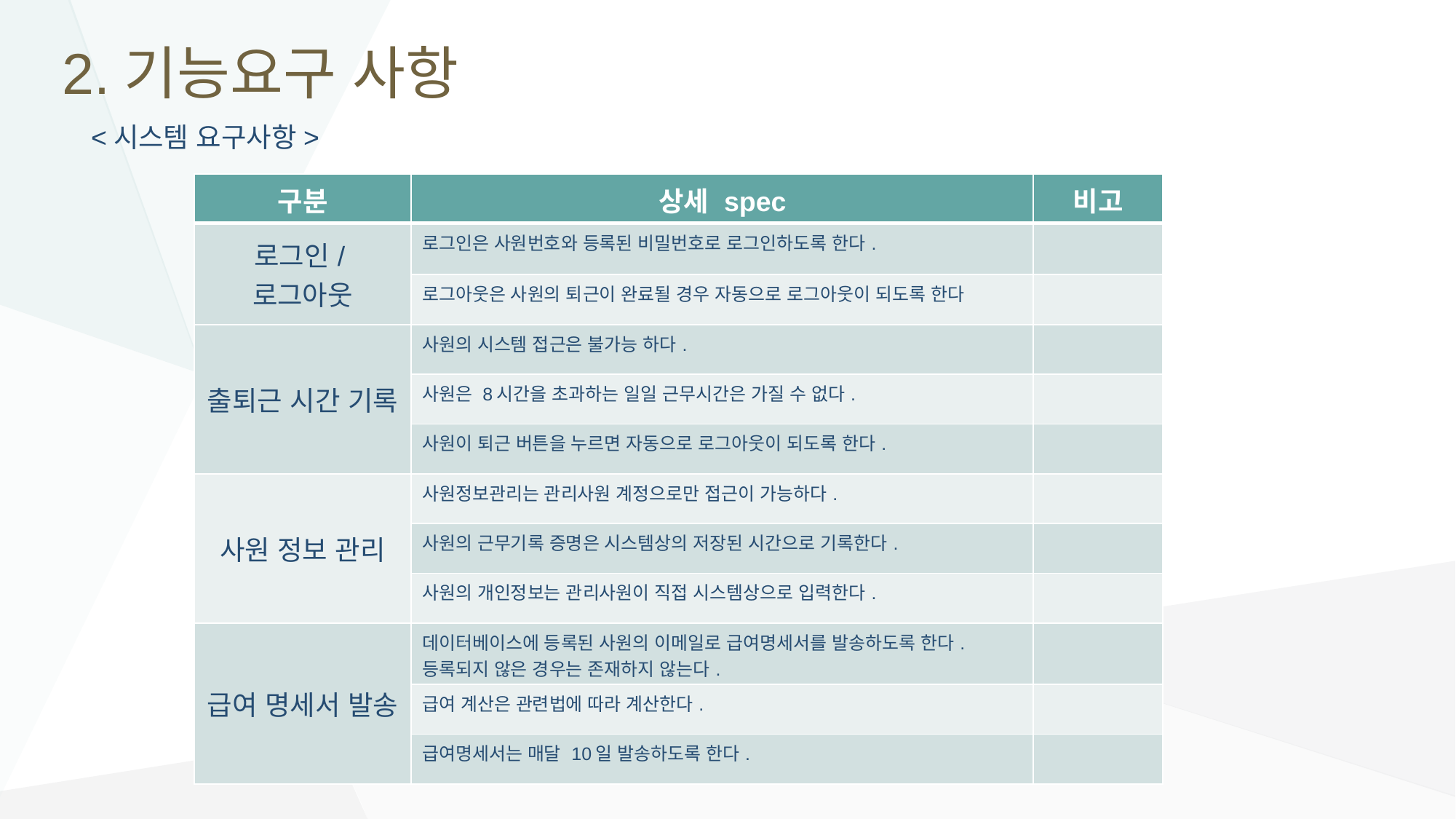

# 2.기능요구 사항
 <시스템 요구사항>
| 구분 | 상세 spec | 비고 |
| --- | --- | --- |
| 로그인/로그아웃 | 로그인은 사원번호와 등록된 비밀번호로 로그인하도록 한다. |  |
|  | 로그아웃은 사원의 퇴근이 완료될 경우 자동으로 로그아웃이 되도록 한다 |  |
| 출퇴근 시간 기록 | 사원의 시스템 접근은 불가능 하다. |  |
|  | 사원은 8시간을 초과하는 일일 근무시간은 가질 수 없다. |  |
|  | 사원이 퇴근 버튼을 누르면 자동으로 로그아웃이 되도록 한다. |  |
| 사원 정보 관리 | 사원정보관리는 관리사원 계정으로만 접근이 가능하다. |  |
|  | 사원의 근무기록 증명은 시스템상의 저장된 시간으로 기록한다. |  |
|  | 사원의 개인정보는 관리사원이 직접 시스템상으로 입력한다. |  |
| 급여 명세서 발송 | 데이터베이스에 등록된 사원의 이메일로 급여명세서를 발송하도록 한다. 등록되지 않은 경우는 존재하지 않는다. |  |
|  | 급여 계산은 관련법에 따라 계산한다. |  |
|  | 급여명세서는 매달 10일 발송하도록 한다. |  |